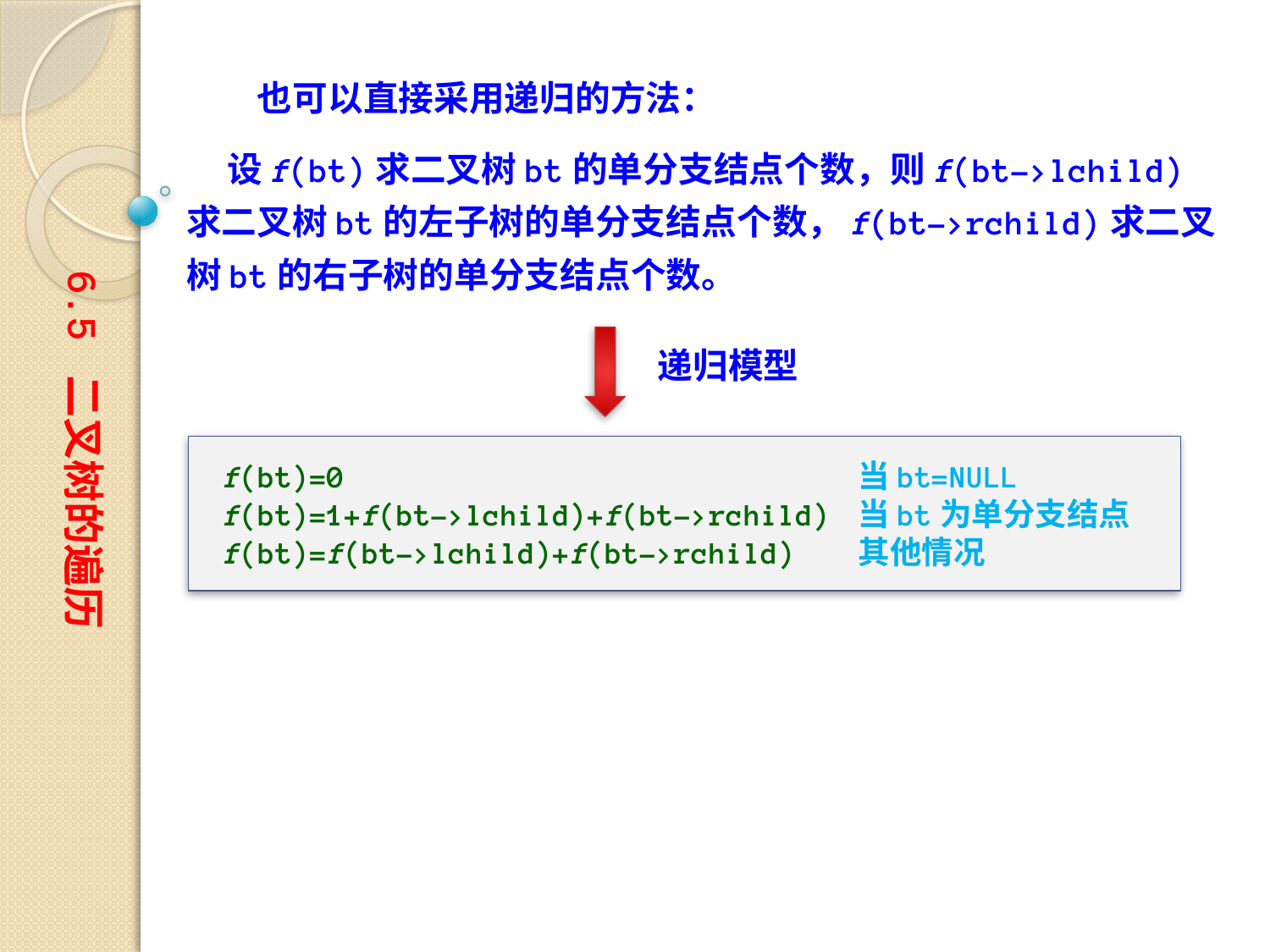

也可以直接采用递归的方法：
    设f(bt)求二叉树bt的单分支结点个数，则f(bt->lchild)求二叉树bt的左子树的单分支结点个数，f(bt->rchild)求二叉树bt的右子树的单分支结点个数。
6.5 二叉树的遍历

递归模型
f(bt)=0					当bt=NULL
f(bt)=1+f(bt->lchild)+f(bt->rchild)	当bt为单分支结点
f(bt)=f(bt->lchild)+f(bt->rchild)	其他情况